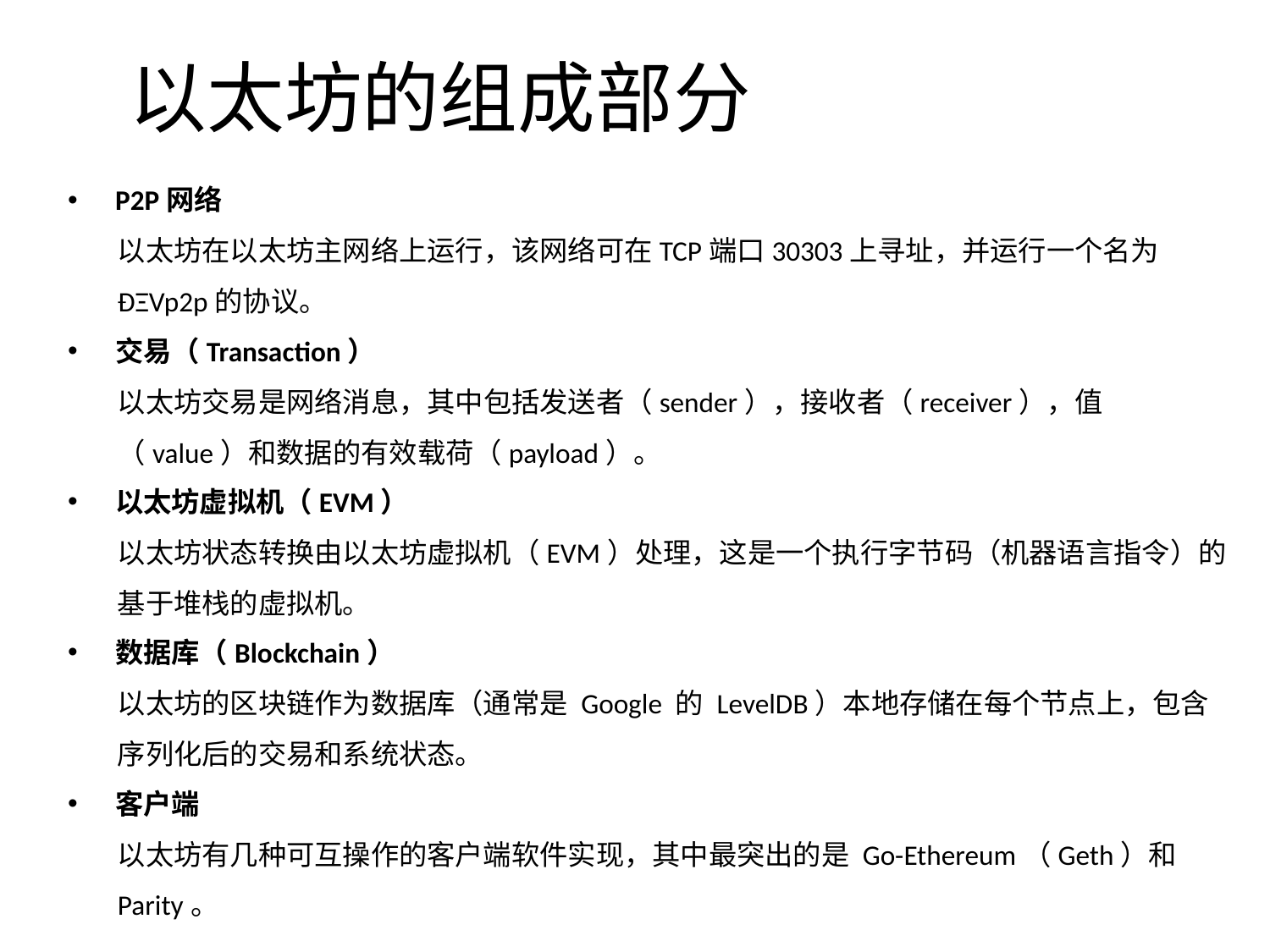

# 以太坊的组成部分
P2P网络
以太坊在以太坊主网络上运行，该网络可在TCP端口30303上寻址，并运行一个名为ÐΞVp2p的协议。
交易（Transaction）
以太坊交易是网络消息，其中包括发送者（sender），接收者（receiver），值（value）和数据的有效载荷（payload）。
以太坊虚拟机（EVM）
以太坊状态转换由以太坊虚拟机（EVM）处理，这是一个执行字节码（机器语言指令）的基于堆栈的虚拟机。
数据库（Blockchain）
以太坊的区块链作为数据库（通常是 Google 的 LevelDB）本地存储在每个节点上，包含序列化后的交易和系统状态。
客户端
以太坊有几种可互操作的客户端软件实现，其中最突出的是 Go-Ethereum（Geth）和 Parity。